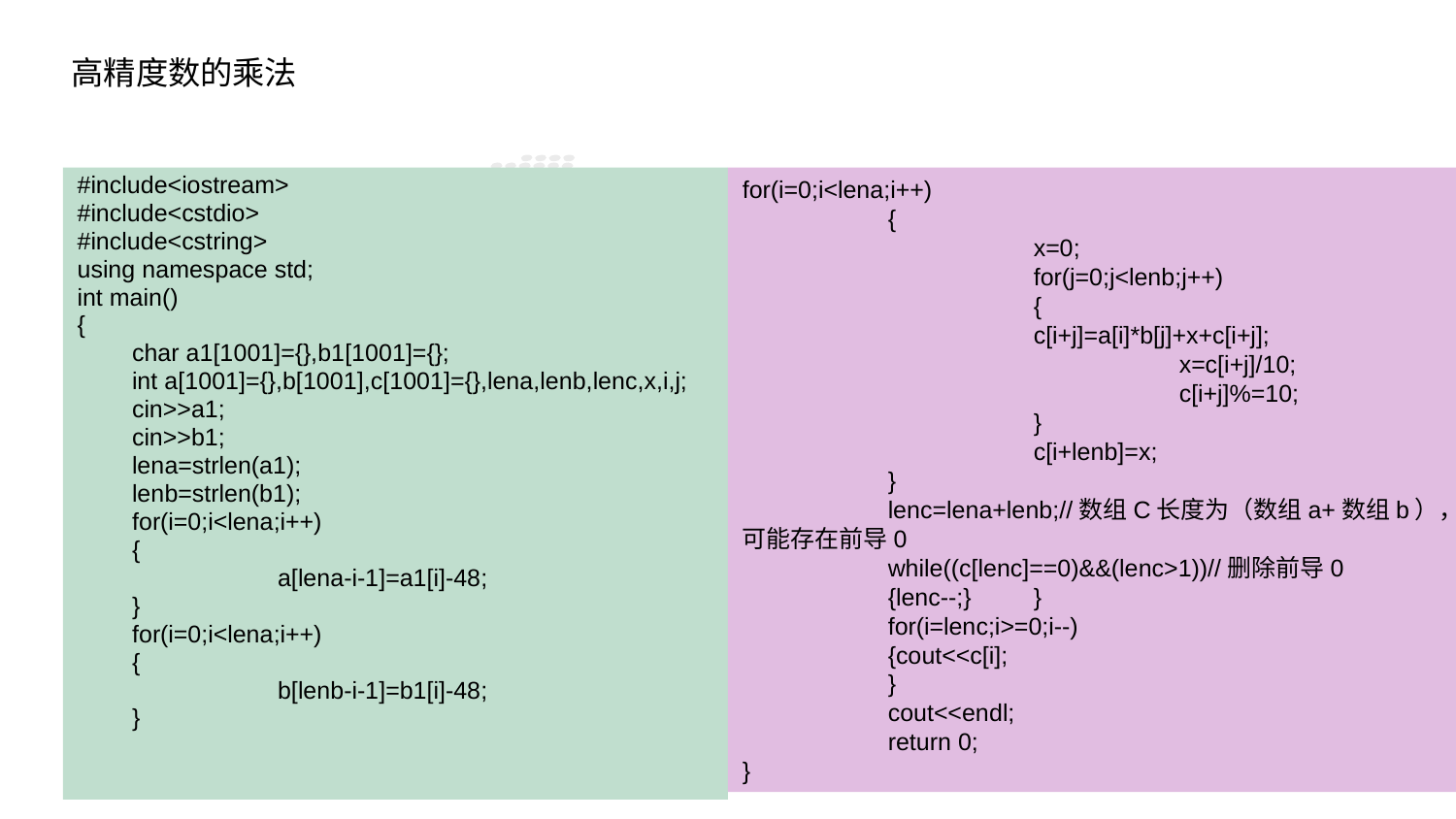

高精度数的乘法
for(i=0;i<lena;i++)
	{
		x=0;
		for(j=0;j<lenb;j++)
		{
		c[i+j]=a[i]*b[j]+x+c[i+j];
			x=c[i+j]/10;
			c[i+j]%=10;
		}
		c[i+lenb]=x;
	}
	lenc=lena+lenb;//数组C长度为（数组a+数组b），可能存在前导0
	while((c[lenc]==0)&&(lenc>1))//删除前导0
	{lenc--;}	}
	for(i=lenc;i>=0;i--)
	{cout<<c[i];
	}
	cout<<endl;
	return 0;
}
#include<iostream>
#include<cstdio>
#include<cstring>
using namespace std;
int main()
{
	char a1[1001]={},b1[1001]={};
	int a[1001]={},b[1001],c[1001]={},lena,lenb,lenc,x,i,j;
	cin>>a1;
	cin>>b1;
	lena=strlen(a1);
	lenb=strlen(b1);
	for(i=0;i<lena;i++)
	{
		a[lena-i-1]=a1[i]-48;
	}
	for(i=0;i<lena;i++)
	{
		b[lenb-i-1]=b1[i]-48;
	}
1
PART  ONE